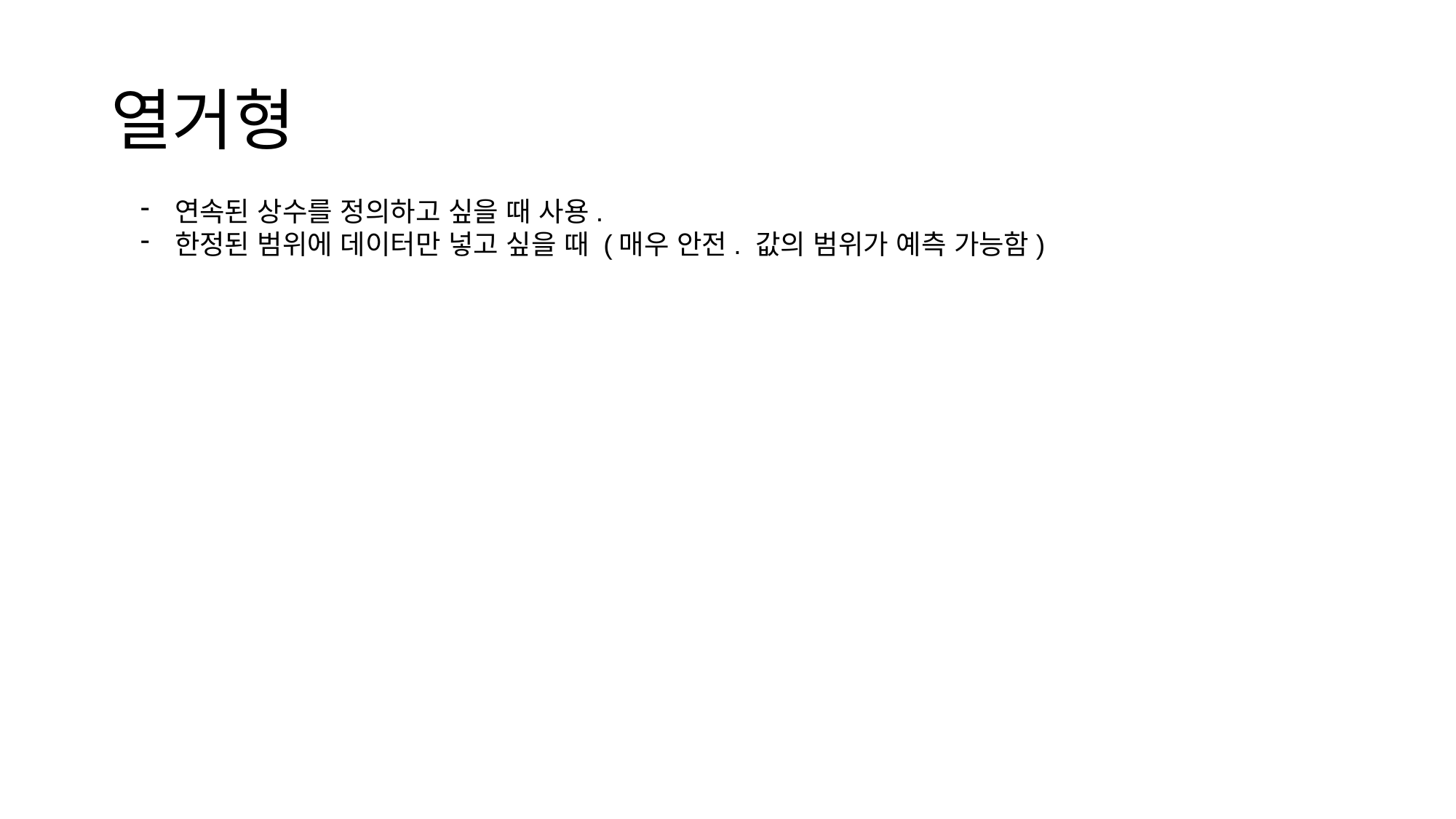

# 열거형
연속된 상수를 정의하고 싶을 때 사용.
한정된 범위에 데이터만 넣고 싶을 때 (매우 안전. 값의 범위가 예측 가능함)